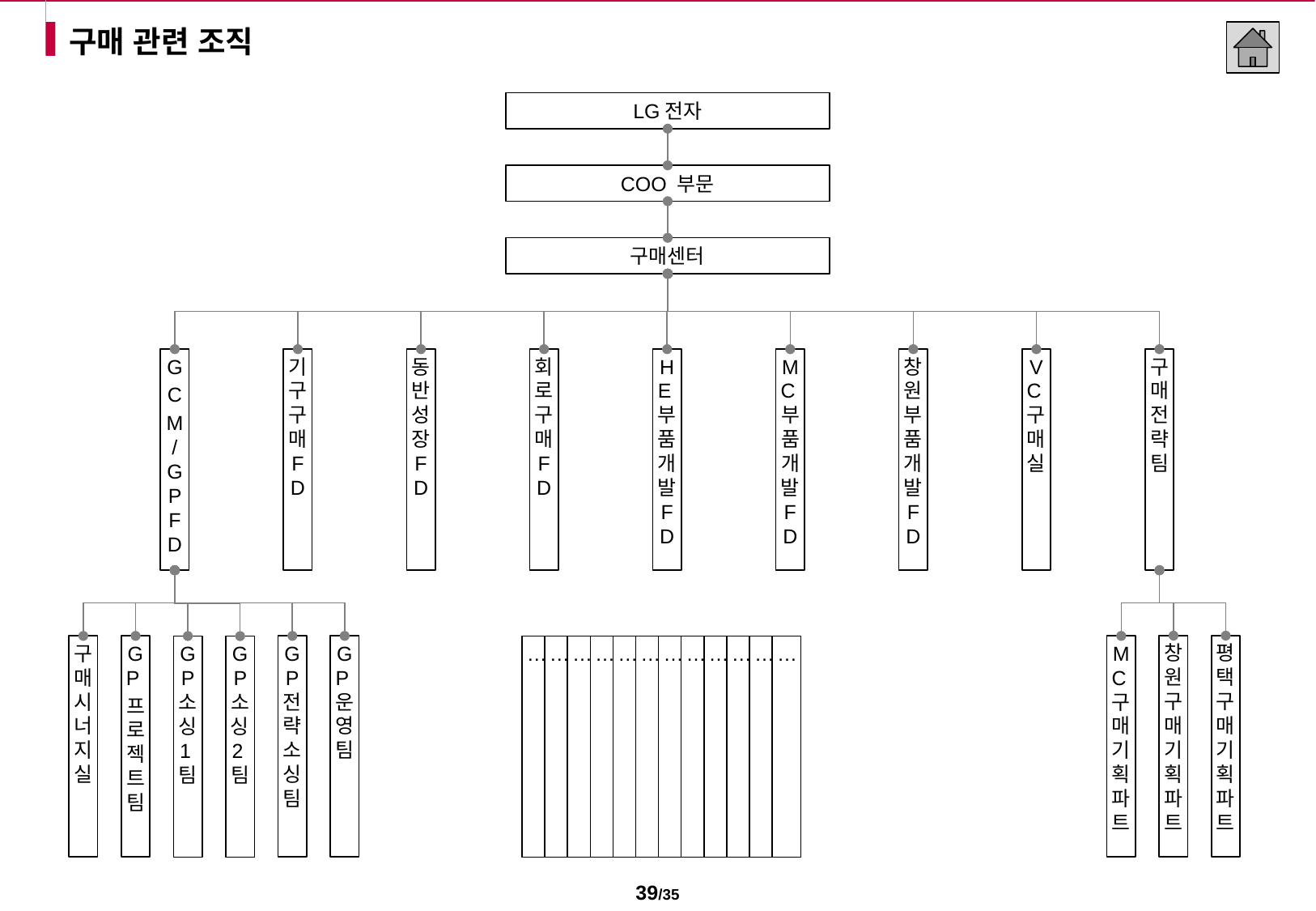

# 구매 관련 조직

LG전자
COO 부문
구매센터
G
C
M/GP FD
기구구매FD
동반성장FD
회로구매FD
HE부품개발FD
MC부품개발FD
창원부품개발FD
VC구매실
구매전략팀
창원구매기획파트
평택구매기획파트
구매시너지실
GP
프로젝트팀
GP
전략소싱팀
GP운영팀
MC구매기획파트
GP 소싱1팀
GP 소싱2팀
…
…
…
…
…
…
…
…
…
…
…
…